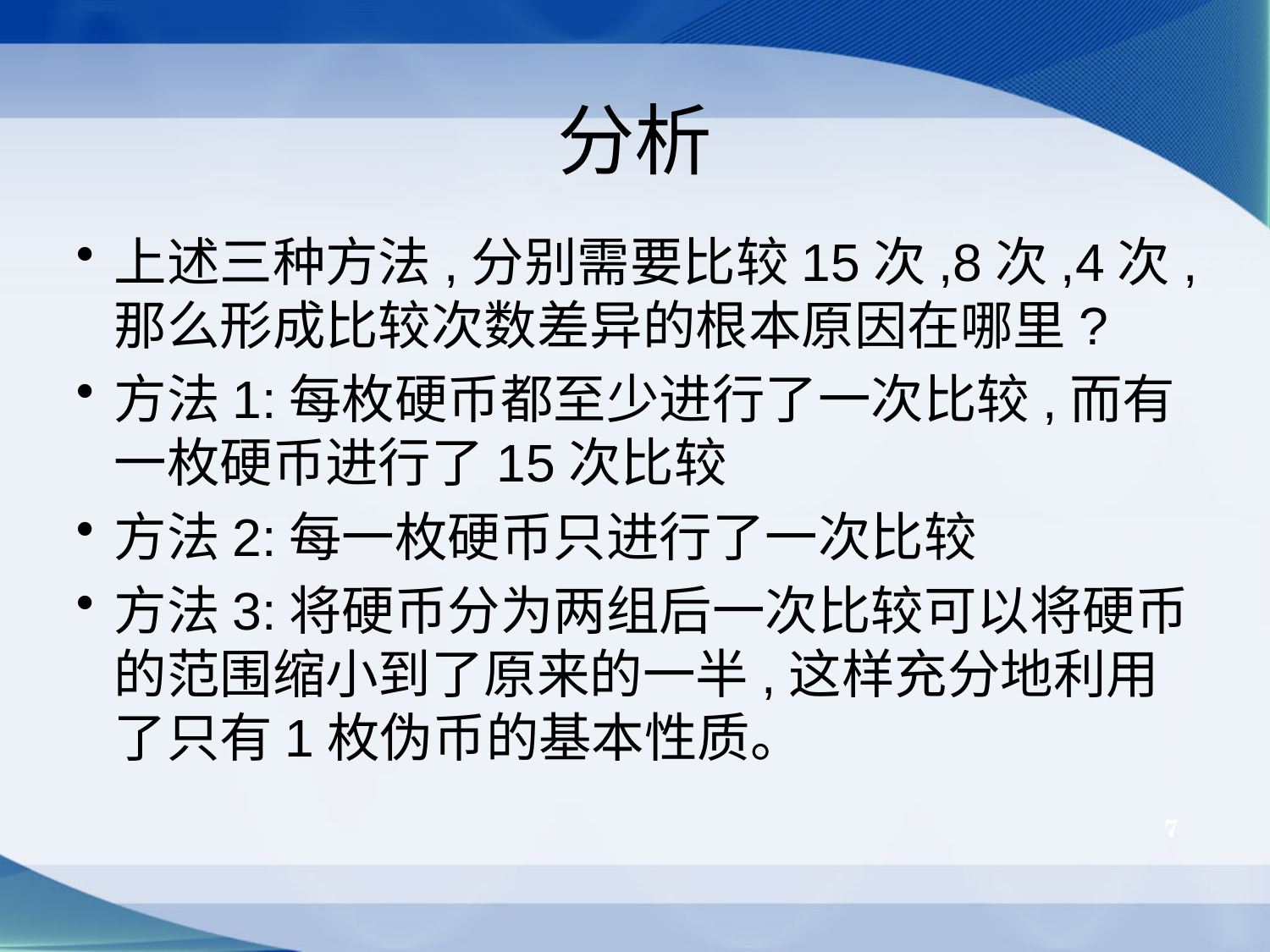

# 分析
上述三种方法,分别需要比较15次,8次,4次,那么形成比较次数差异的根本原因在哪里?
方法1:每枚硬币都至少进行了一次比较,而有一枚硬币进行了15次比较
方法2:每一枚硬币只进行了一次比较
方法3:将硬币分为两组后一次比较可以将硬币的范围缩小到了原来的一半,这样充分地利用了只有1枚伪币的基本性质。

7